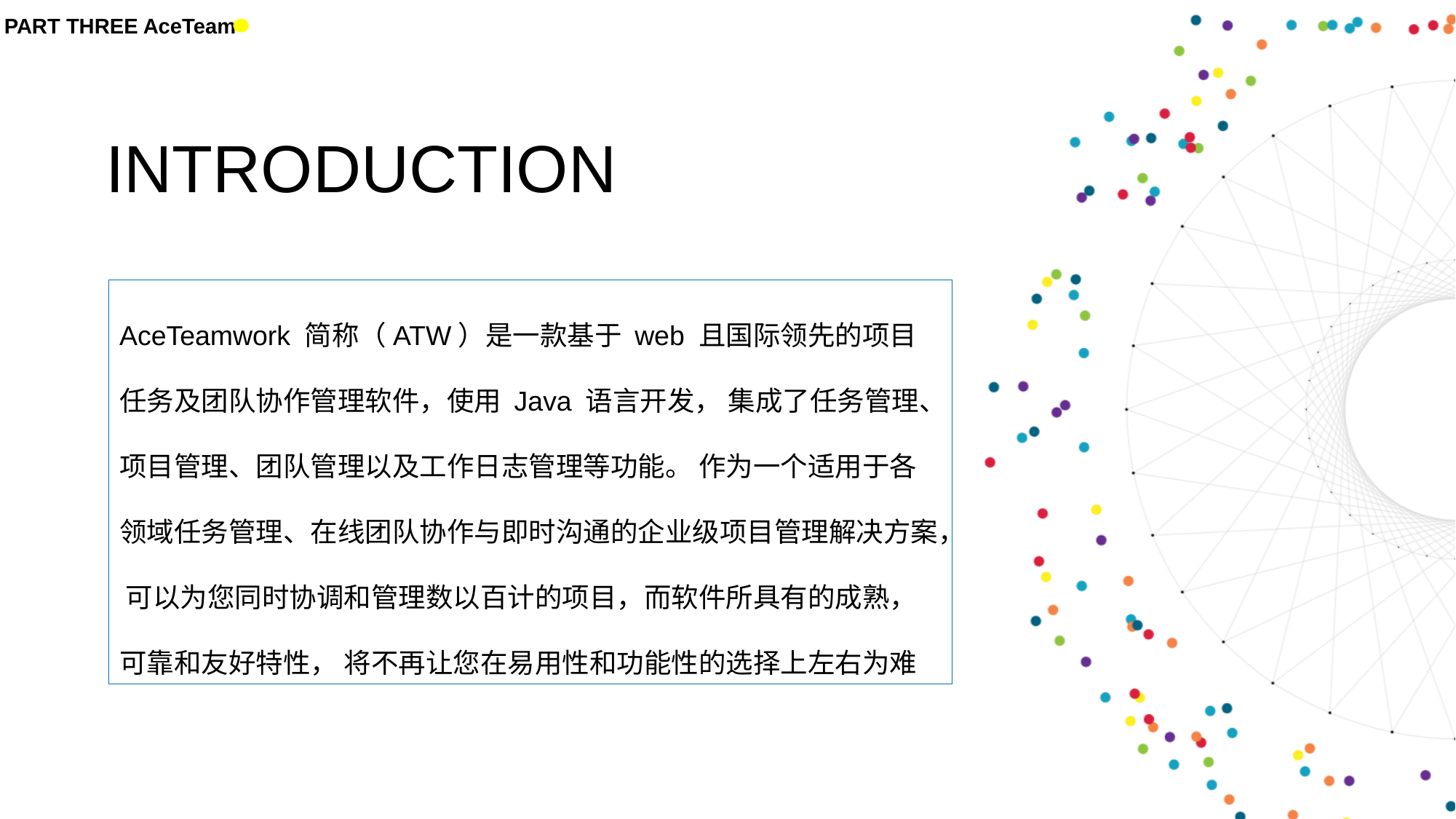

PART THREE AceTeam

INTRODUCTION
AceTeamwork 简称（ATW）是一款基于 web 且国际领先的项目任务及团队协作管理软件，使用 Java 语言开发， 集成了任务管理、项目管理、团队管理以及工作日志管理等功能。 作为一个适用于各领域任务管理、在线团队协作与即时沟通的企业级项目管理解决方案， 可以为您同时协调和管理数以百计的项目，而软件所具有的成熟，可靠和友好特性， 将不再让您在易用性和功能性的选择上左右为难